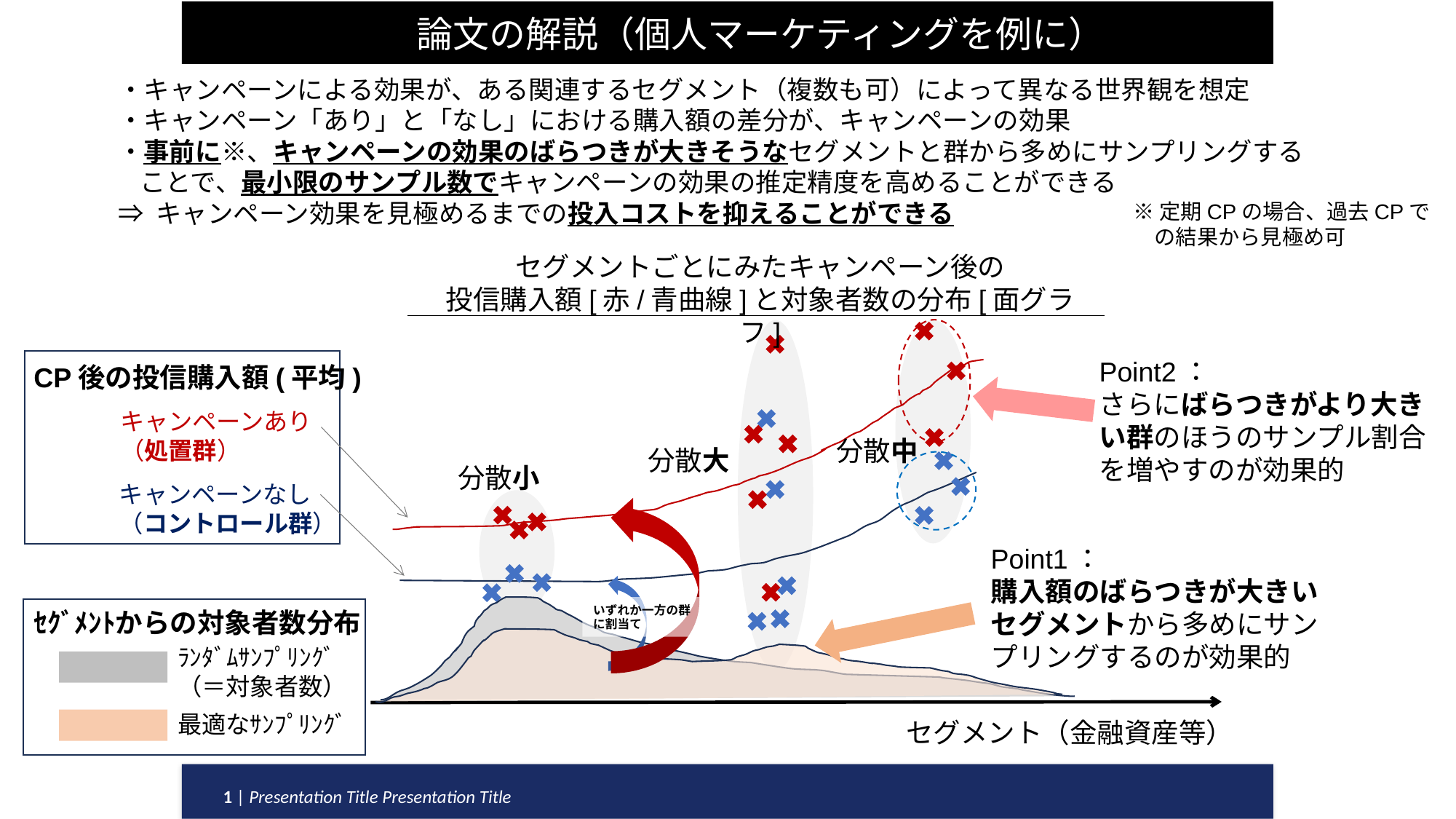

論文の解説（個人マーケティングを例に）
・キャンペーンによる効果が、ある関連するセグメント（複数も可）によって異なる世界観を想定
・キャンペーン「あり」と「なし」における購入額の差分が、キャンペーンの効果
・事前に※、キャンペーンの効果のばらつきが大きそうなセグメントと群から多めにサンプリングすることで、最小限のサンプル数でキャンペーンの効果の推定精度を高めることができる
⇒ キャンペーン効果を見極めるまでの投入コストを抑えることができる
※定期CPの場合、過去CPでの結果から見極め可
セグメントごとにみたキャンペーン後の
投信購入額[赤/青曲線]と対象者数の分布[面グラフ]

Point2：
さらにばらつきがより大きい群のほうのサンプル割合を増やすのが効果的

CP後の投信購入額(平均)

キャンペーンあり
（処置群）

分散中

分散大

分散小

キャンペーンなし
（コントロール群）

Point1：
購入額のばらつきが大きいセグメントから多めにサンプリングするのが効果的

いずれか一方の群に割当て

ｾｸﾞﾒﾝﾄからの対象者数分布

ﾗﾝﾀﾞﾑｻﾝﾌﾟﾘﾝｸﾞ（＝対象者数）

最適なｻﾝﾌﾟﾘﾝｸﾞ

セグメント（金融資産等）

1 | Presentation Title Presentation Title